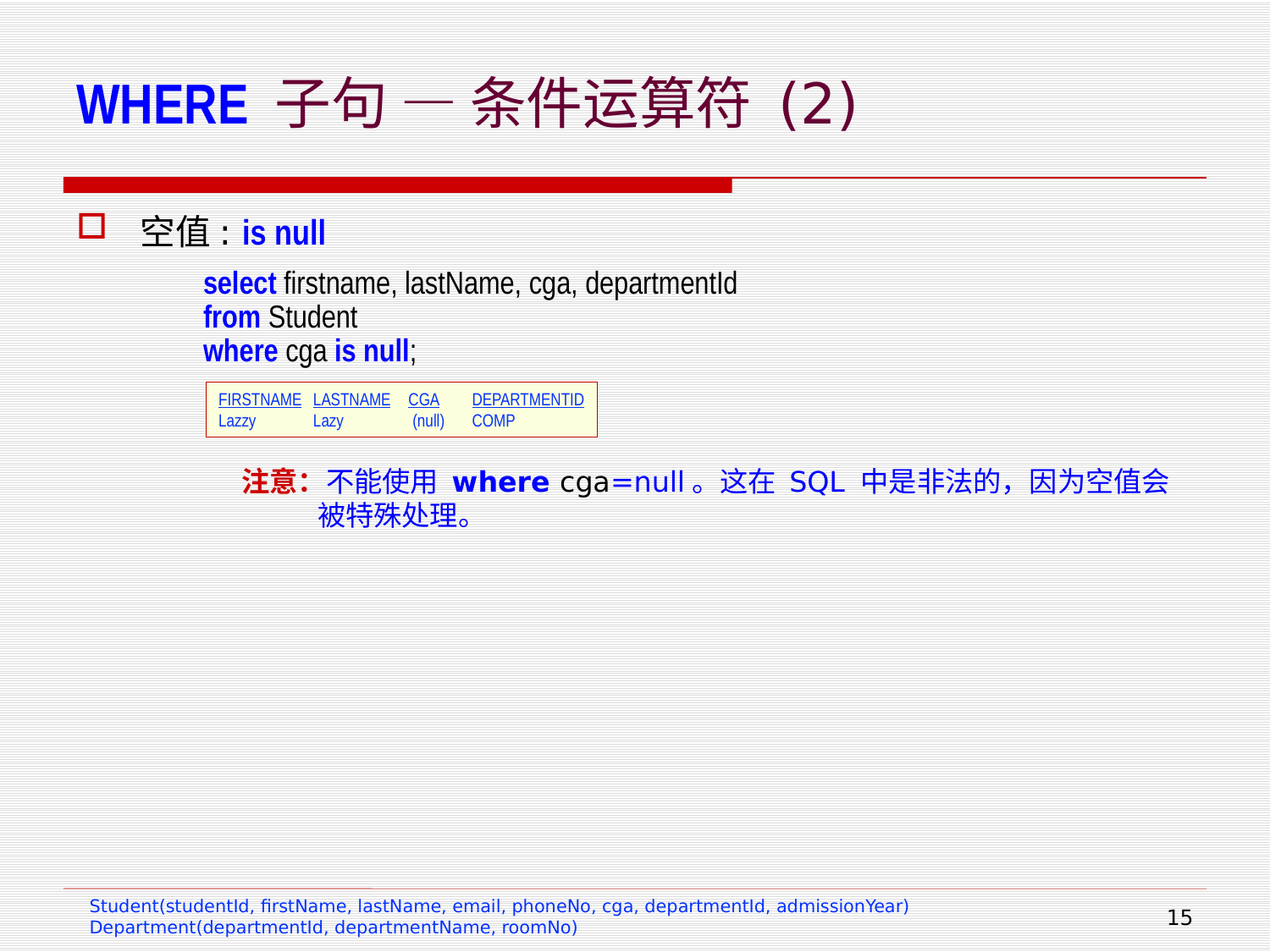

# WHERE 子句 — 条件运算符 (2)
空值: is null
select firstname, lastName, cga, departmentId
from Student
where cga is null;
     注意：不能使用 where cga=null。这在 SQL 中是非法的，因为空值会
被特殊处理。
FIRSTNAME	LASTNAME	CGA	DEPARTMENTID
Lazzy	Lazy	 (null)	COMP
Student(studentId, firstName, lastName, email, phoneNo, cga, departmentId, admissionYear)
Department(departmentId, departmentName, roomNo)
15